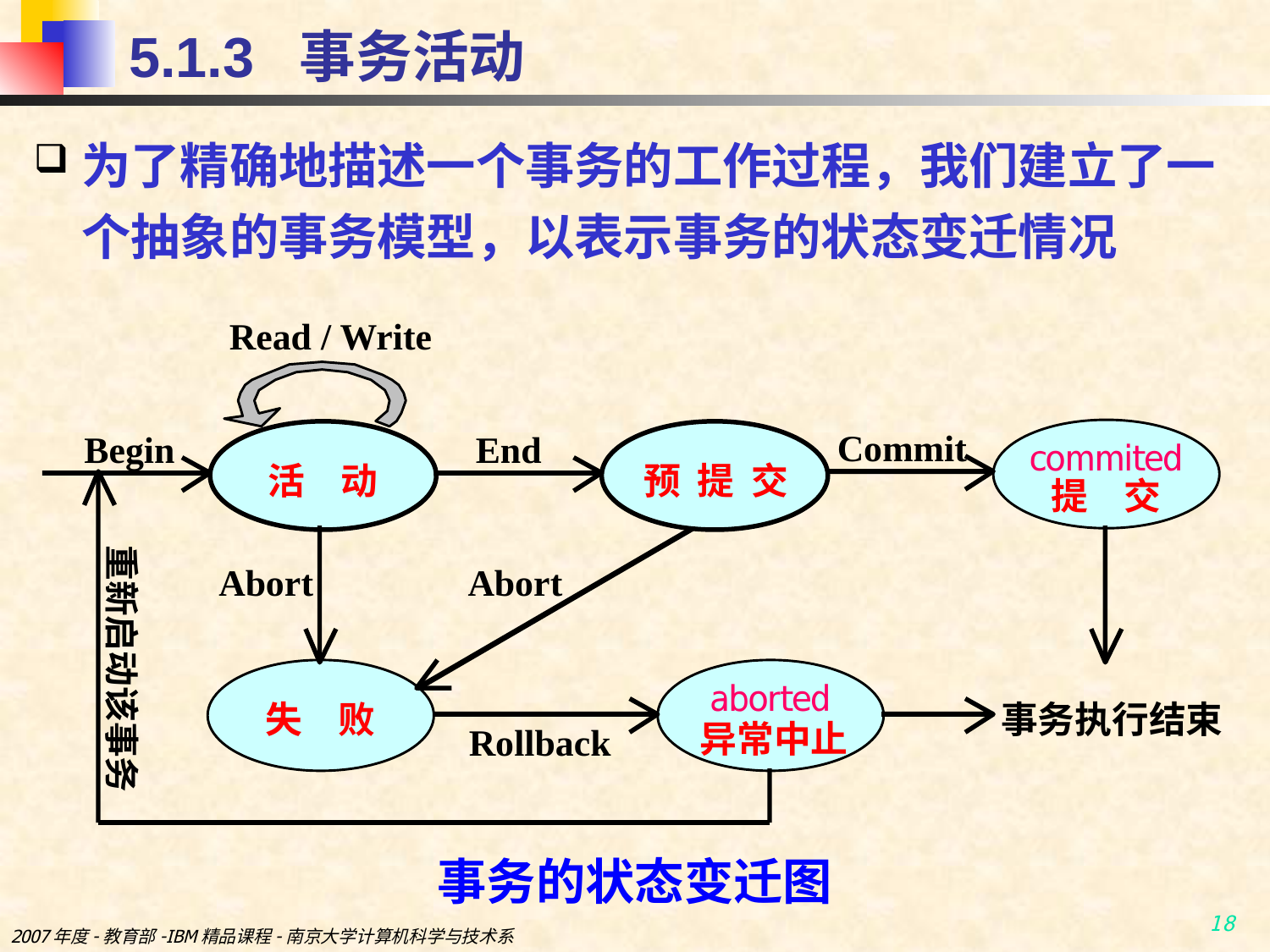

# 5.1.3  事务活动
为了精确地描述一个事务的工作过程，我们建立了一个抽象的事务模型，以表示事务的状态变迁情况

Read / Write

commited
Commit

提
交

Begin

活
动

End

预
提
交

重新启动该事务

Abort

Abort

失
败

事务执行结束
aborted

异常中止
Rollback

事务的状态变迁图
18